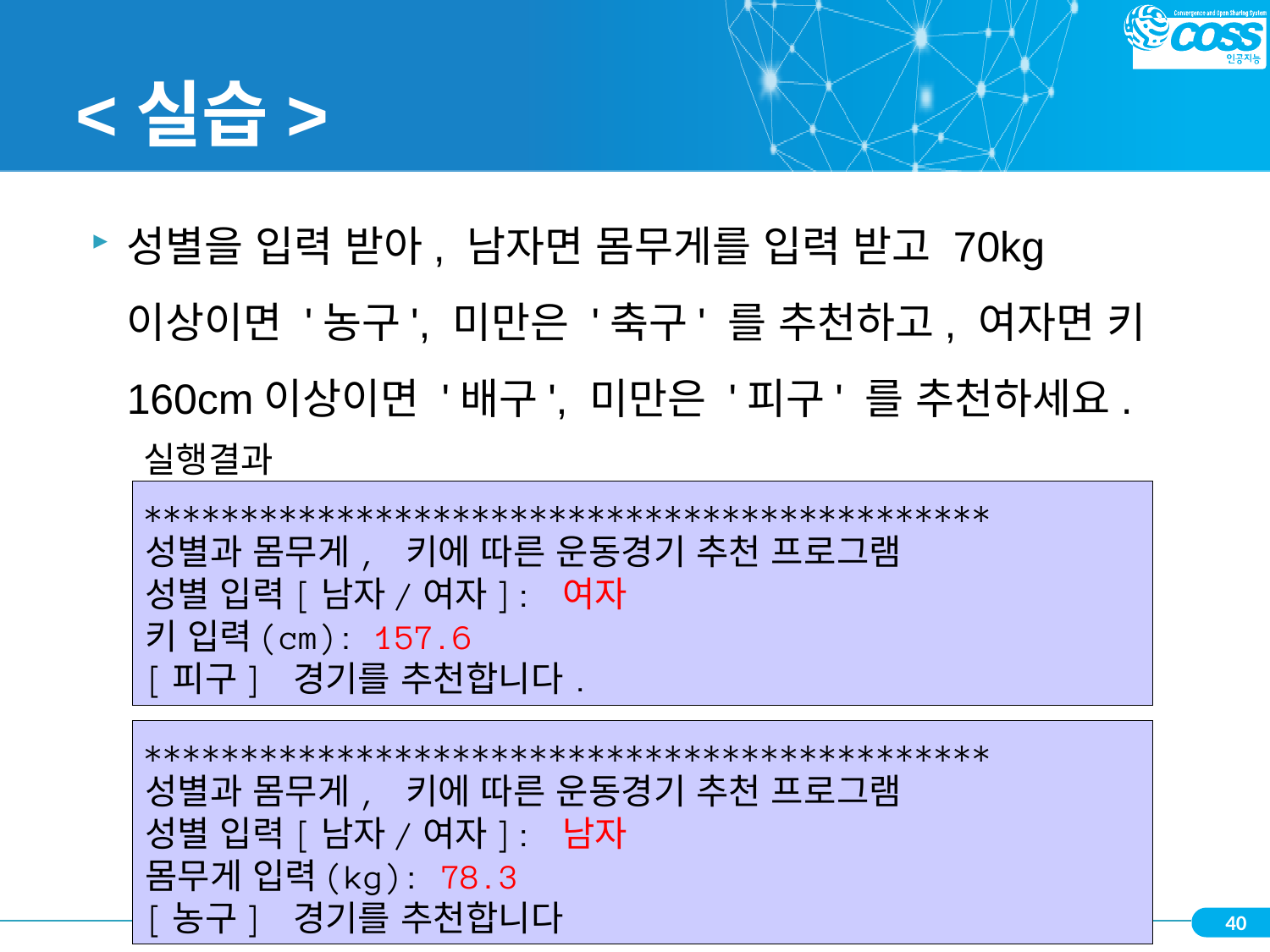

# <실습>
성별을 입력 받아, 남자면 몸무게를 입력 받고 70kg이상이면 '농구', 미만은 '축구' 를 추천하고, 여자면 키 160cm이상이면 '배구', 미만은 '피구' 를 추천하세요.
실행결과
********************************************
성별과 몸무게, 키에 따른 운동경기 추천 프로그램
성별 입력[남자/여자]: 여자
키 입력(cm): 157.6
[피구] 경기를 추천합니다.
********************************************
성별과 몸무게, 키에 따른 운동경기 추천 프로그램
성별 입력[남자/여자]: 남자
몸무게 입력(kg): 78.3
[농구] 경기를 추천합니다